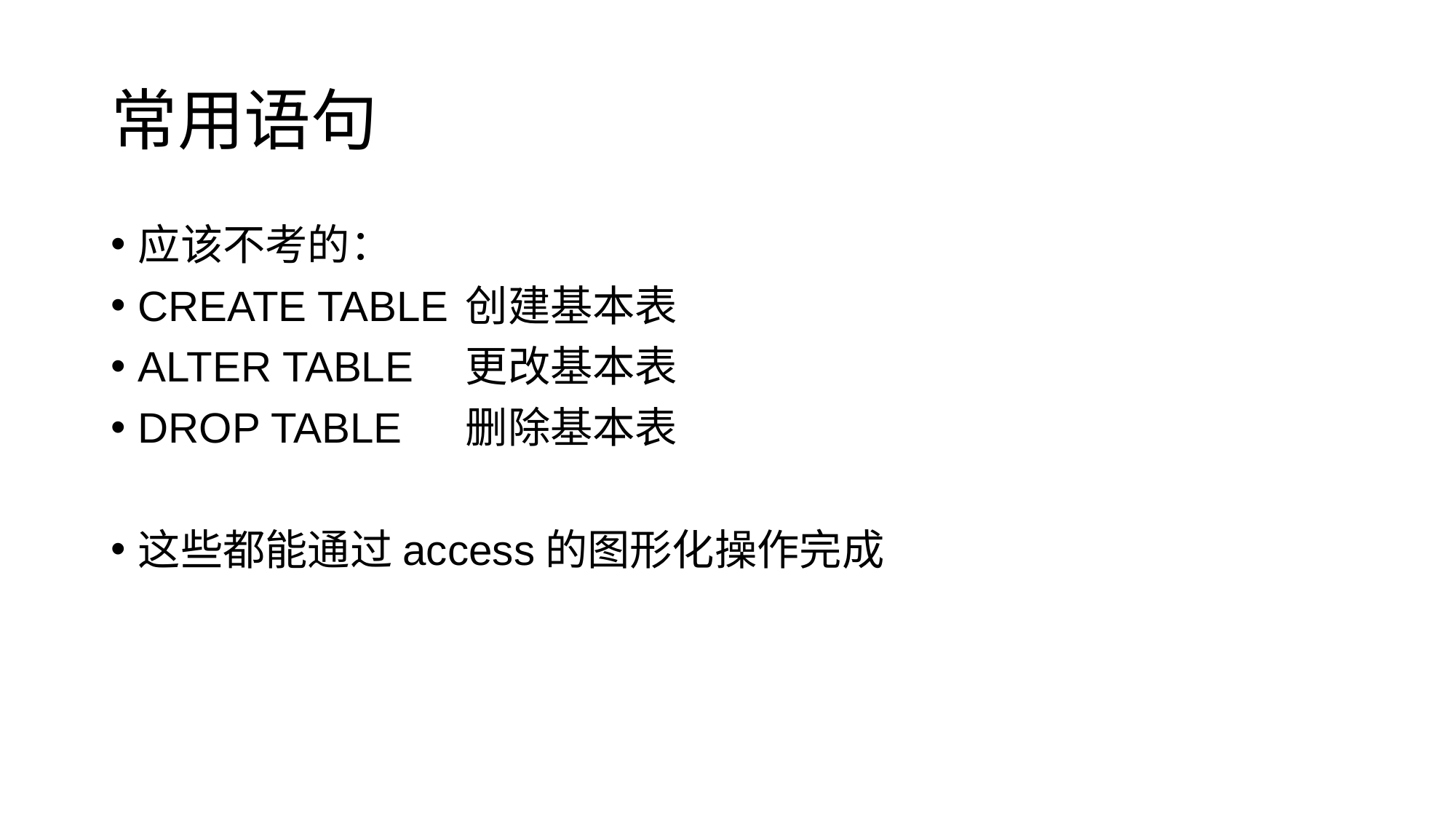

# 常用语句
应该不考的：
CREATE TABLE	创建基本表
ALTER TABLE	更改基本表
DROP TABLE	删除基本表

这些都能通过access的图形化操作完成